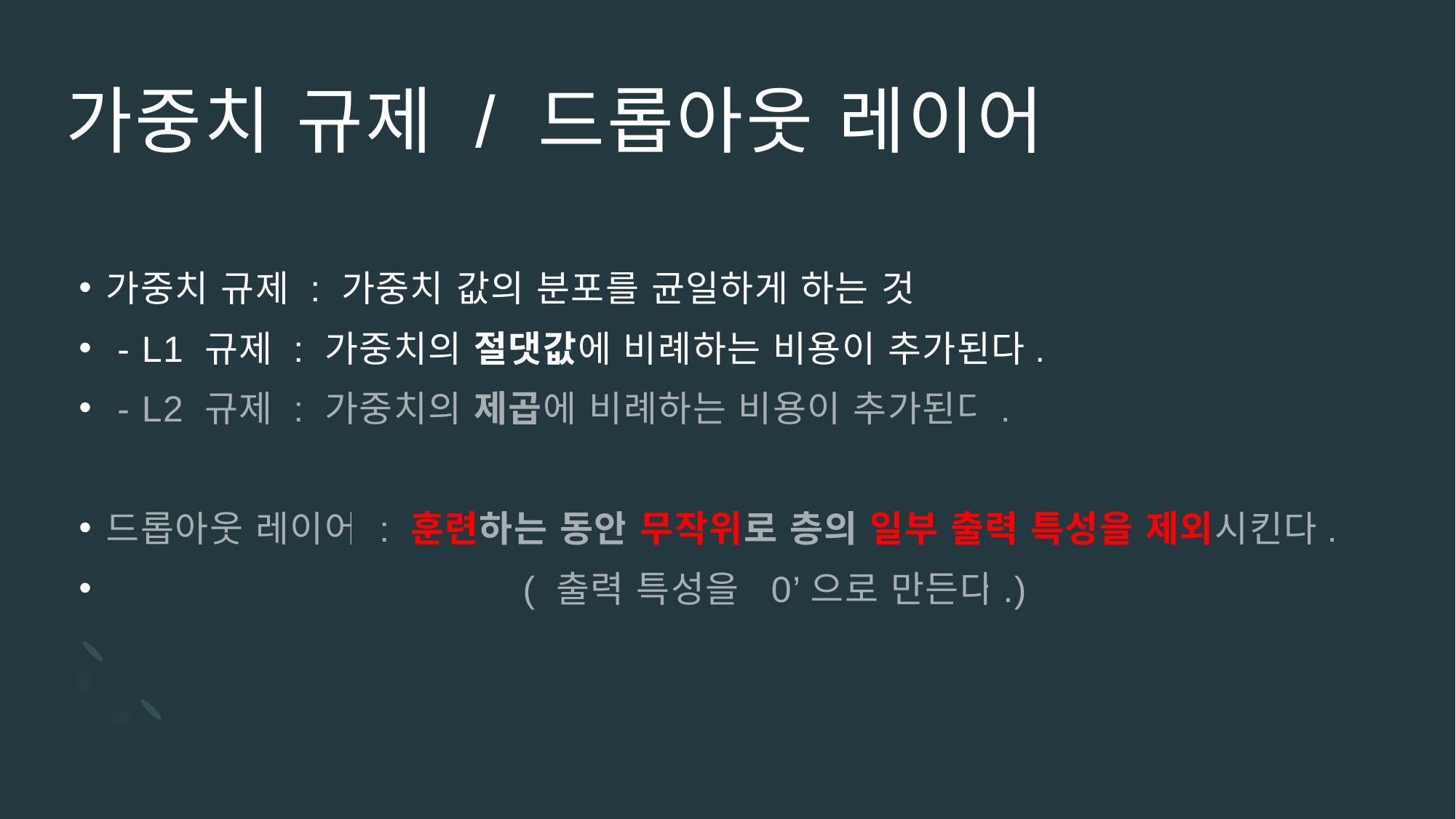

# 가중치 규제 / 드롭아웃 레이어

가중치 규제 : 가중치 값의 분포를 균일하게 하는 것
 - L1 규제 : 가중치의 절댓값에 비례하는 비용이 추가된다.
 - L2 규제 : 가중치의 제곱에 비례하는 비용이 추가된다.

드롭아웃 레이어 : 훈련하는 동안 무작위로 층의 일부 출력 특성을 제외시킨다.
                                     ( 출력 특성을 ‘0’으로 만든다.)